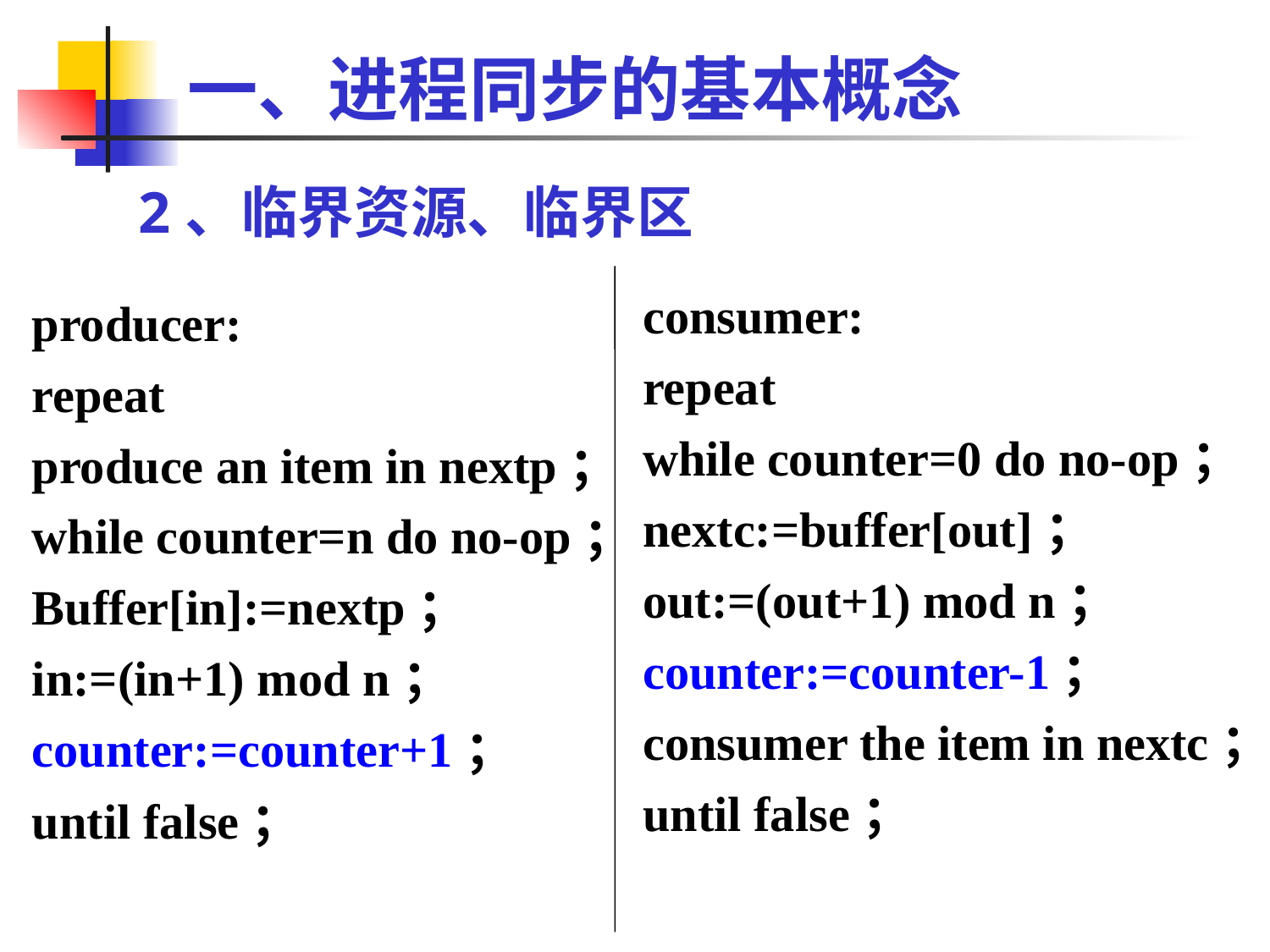

一、进程同步的基本概念
2、临界资源、临界区

consumer:
repeat
while counter=0 do no-op；
nextc:=buffer[out]；
out:=(out+1) mod n；
counter:=counter-1；
consumer the item in nextc；
until false；
producer:
repeat
produce an item in nextp；
while counter=n do no-op；
Buffer[in]:=nextp；
in:=(in+1) mod n；
counter:=counter+1；
until false；